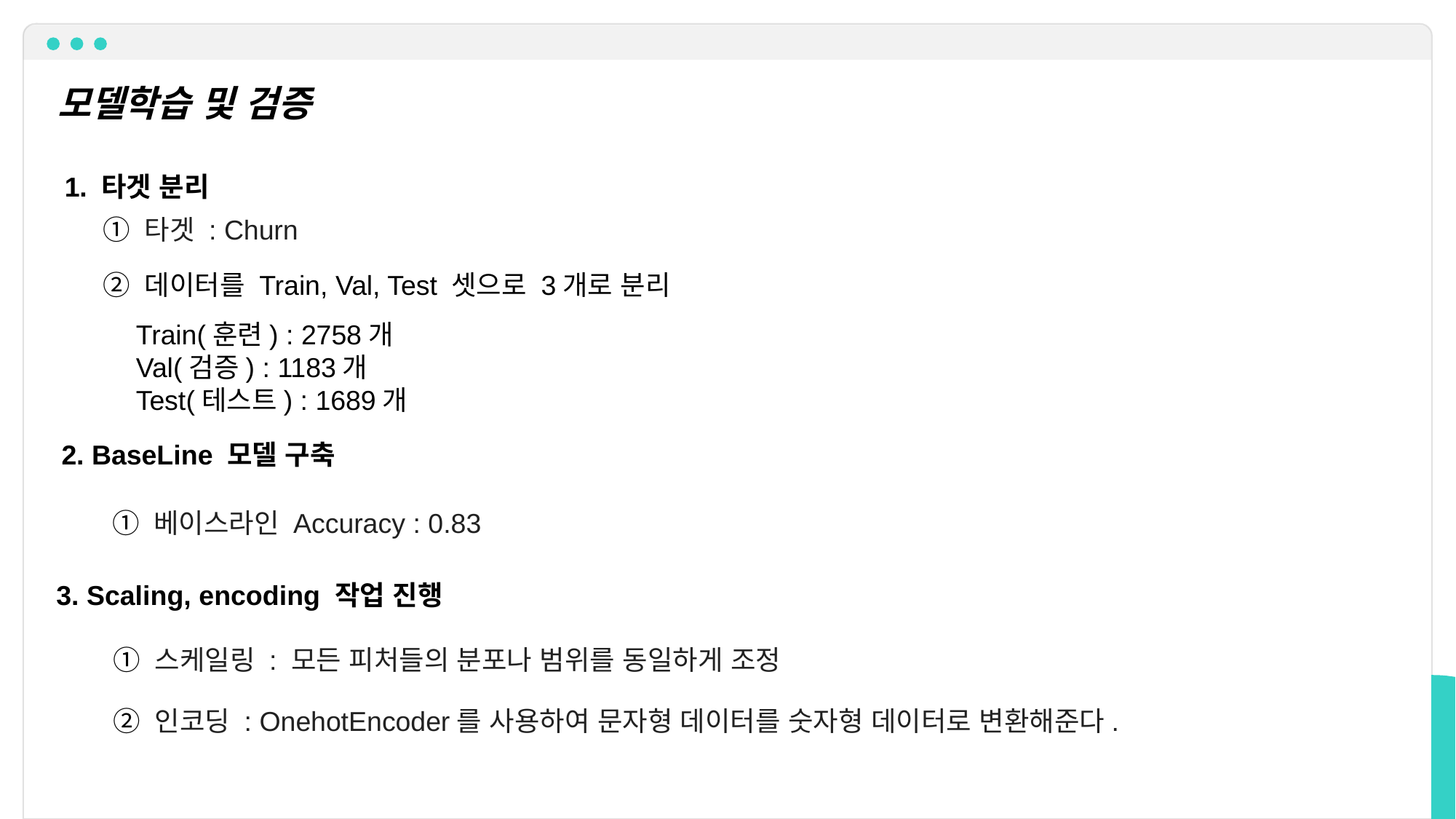

모델학습 및 검증
1. 타겟 분리
① 타겟 : Churn
② 데이터를 Train, Val, Test 셋으로 3개로 분리
Train(훈련) : 2758개
Val(검증) : 1183개
Test(테스트) : 1689개
2. BaseLine 모델 구축

① 베이스라인 Accuracy : 0.83
3. Scaling, encoding 작업 진행
① 스케일링 : 모든 피처들의 분포나 범위를 동일하게 조정
② 인코딩 : OnehotEncoder를 사용하여 문자형 데이터를 숫자형 데이터로 변환해준다.